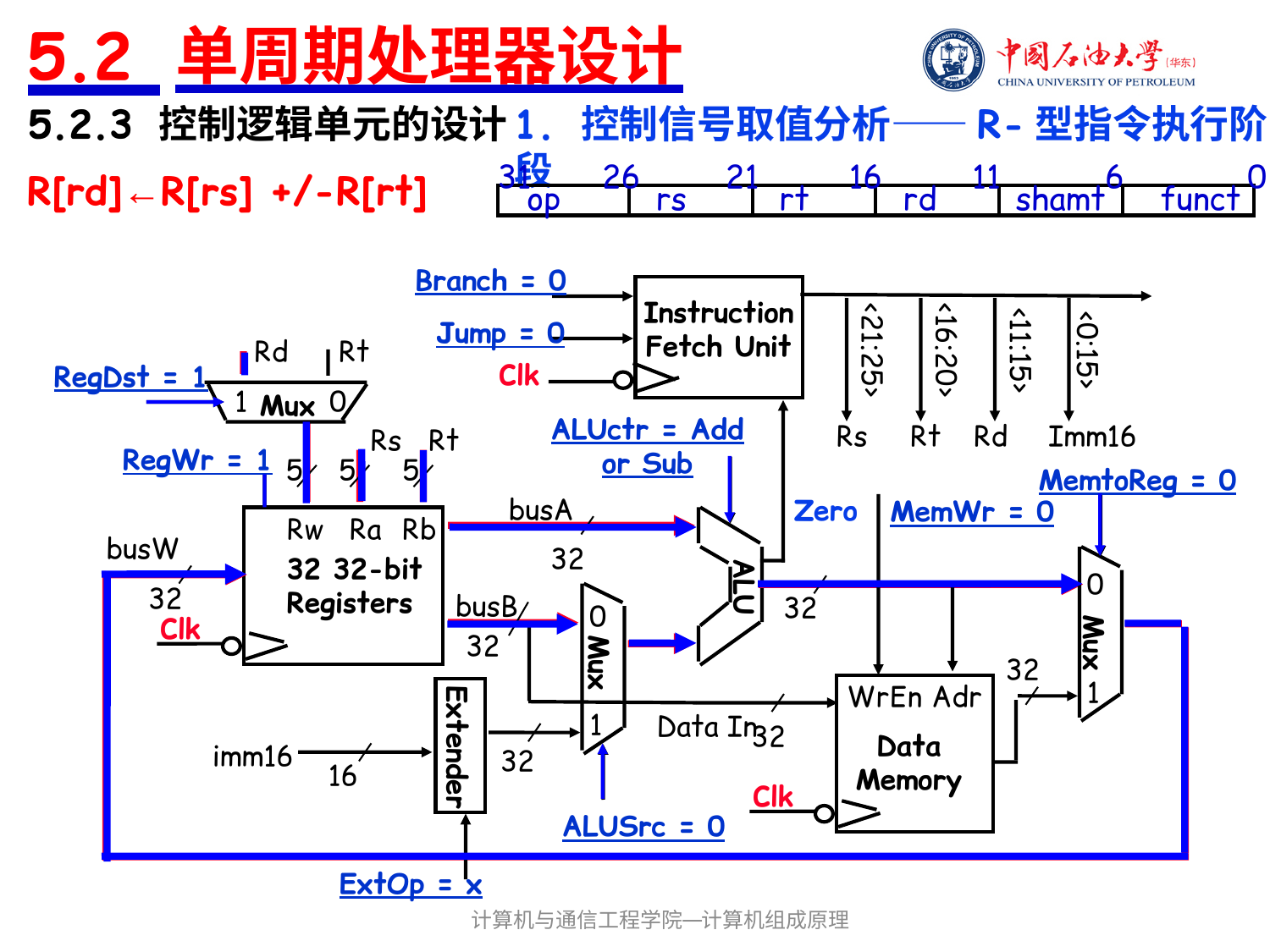

# 5.2 单周期处理器设计
5.2.3 控制逻辑单元的设计

1. 控制信号取值分析——R-型指令执行阶段
31
26
21
16
11
6
0
op

rs

rt

rd

shamt

funct

R[rd]←R[rs] +/-R[rt]
Branch = 0

Instruction
Fetch Unit

Jump = 0
<11:15>
Rd
Rt
<21:25>
<16:20>
<0:15>

Clk
RegDst = 1

1
0

Mux

ALUctr = Add or Sub
Rs
Rt
Rd
Imm16
Rs
Rt

RegWr = 1
5
5
5

MemtoReg = 0

busA
Zero
MemWr = 0

Rw
Ra
Rb

busW

32
32 32-bit
Registers

0
ALU

32

busB

32

0

Clk
Mux
32

Mux

32
1
WrEn
Adr

1

Data In

32
Data
Memory

Extender
imm16

32

16

Clk

ALUSrc = 0

ExtOp = x
计算机与通信工程学院—计算机组成原理
67